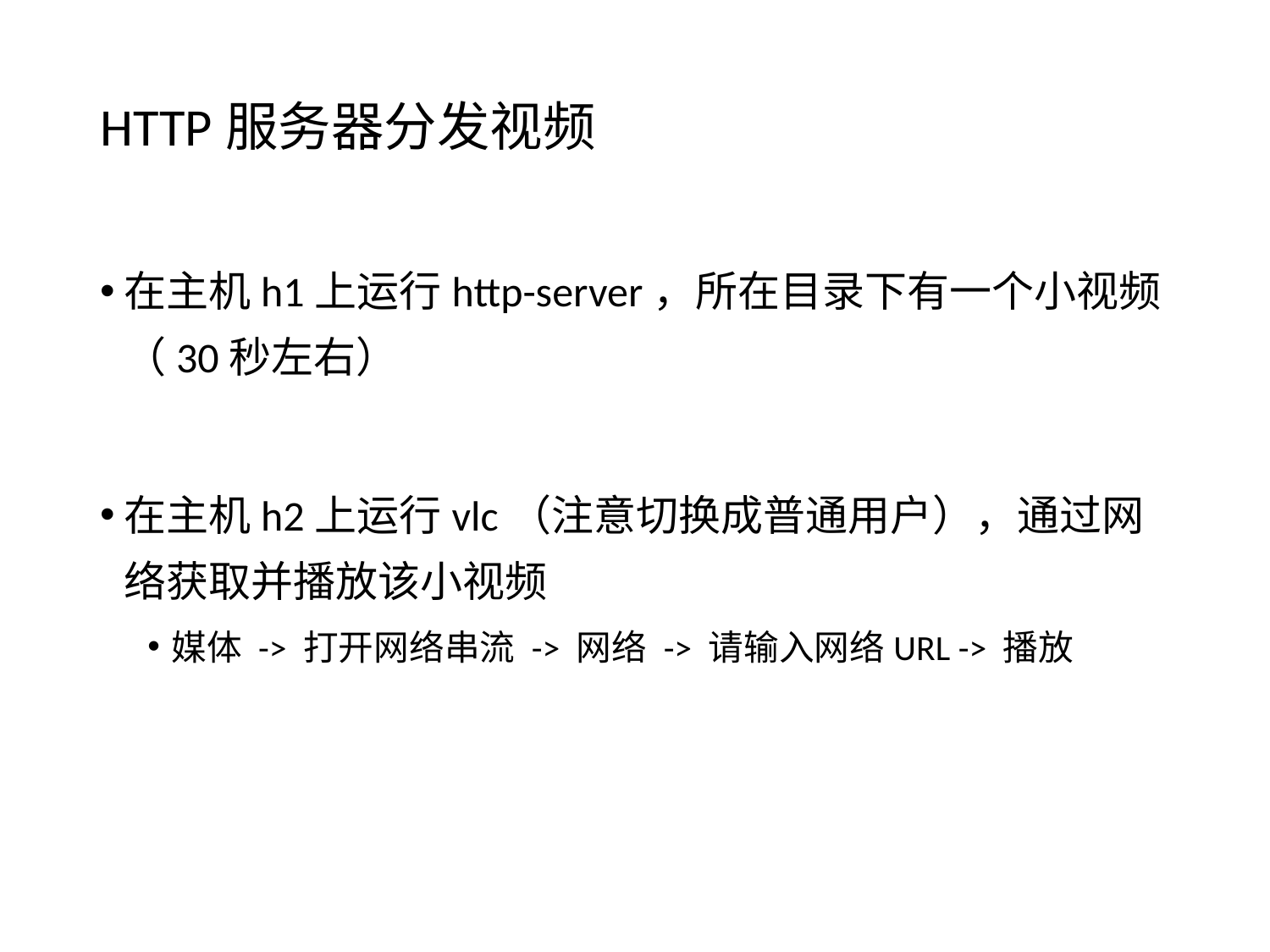

# HTTP服务器分发视频
在主机h1上运行http-server，所在目录下有一个小视频（30秒左右）

在主机h2上运行vlc（注意切换成普通用户），通过网络获取并播放该小视频
媒体 -> 打开网络串流 -> 网络 -> 请输入网络URL -> 播放
34